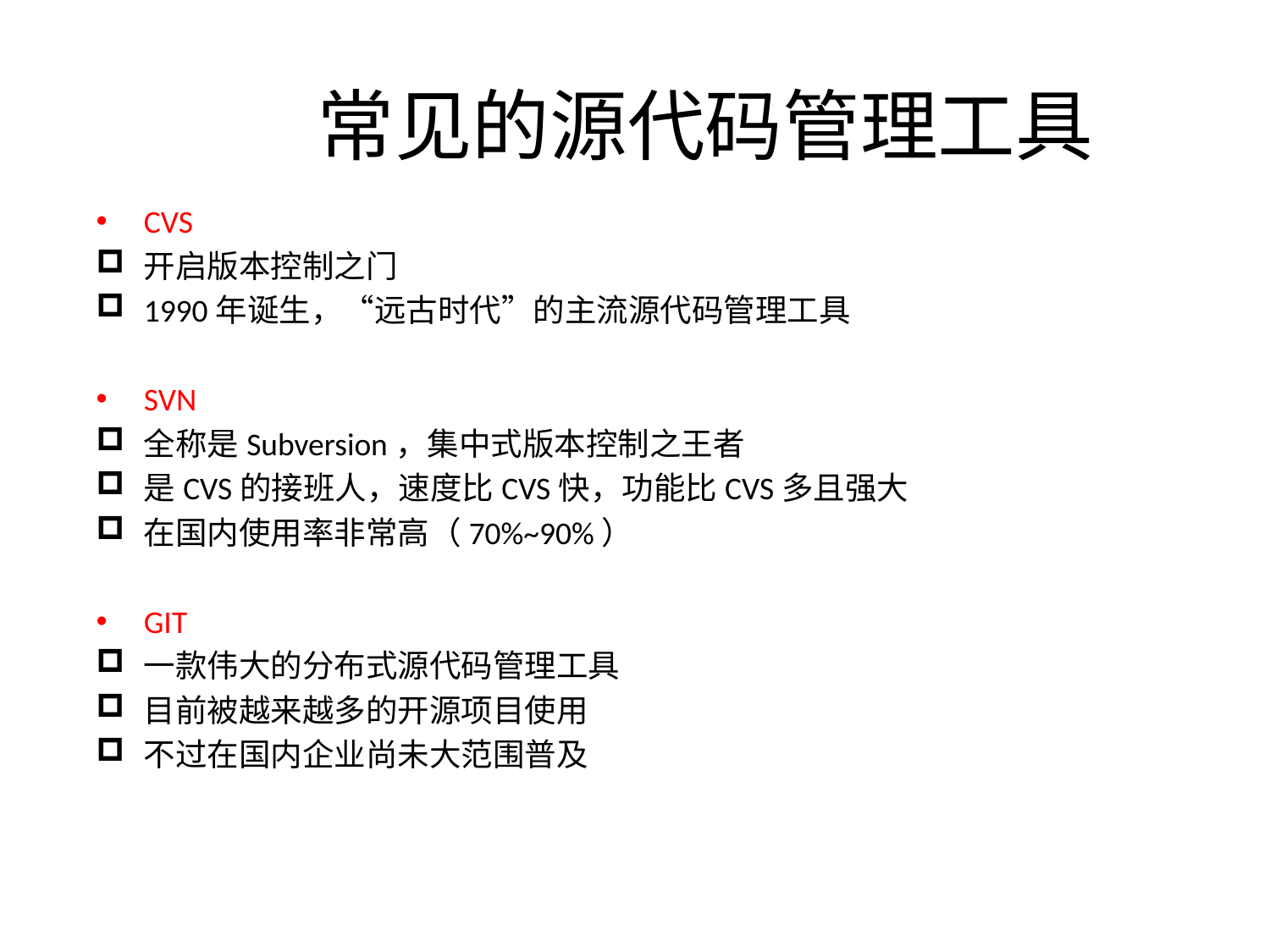

常见的源代码管理工具
CVS
开启版本控制之门
1990年诞生，“远古时代”的主流源代码管理工具

SVN
全称是Subversion，集中式版本控制之王者
是CVS的接班人，速度比CVS快，功能比CVS多且强大
在国内使用率非常高（70%~90%）

GIT
一款伟大的分布式源代码管理工具
目前被越来越多的开源项目使用
不过在国内企业尚未大范围普及